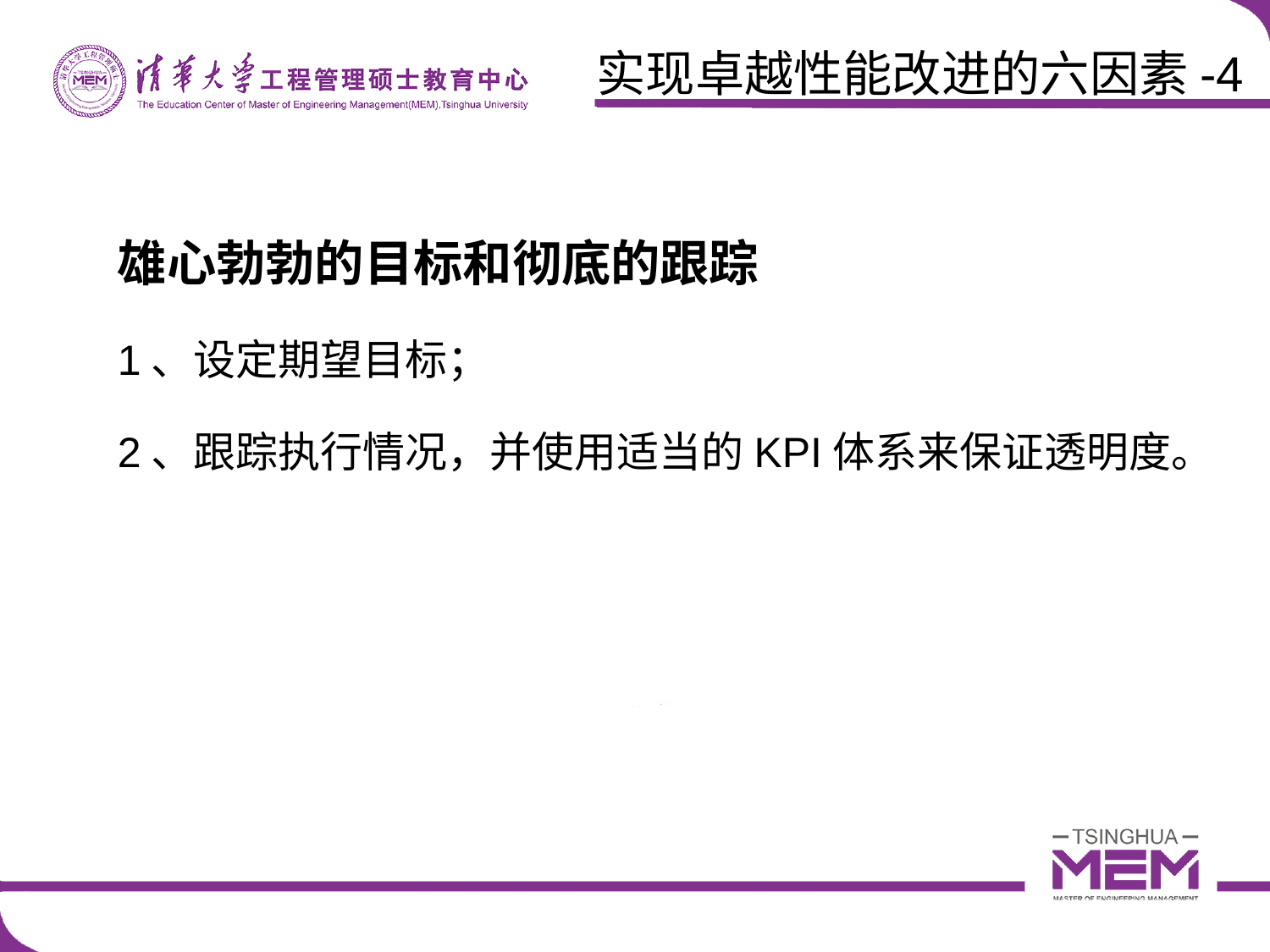

实现卓越性能改进的六因素-4
雄心勃勃的目标和彻底的跟踪
1、设定期望目标；
2、跟踪执行情况，并使用适当的KPI体系来保证透明度。